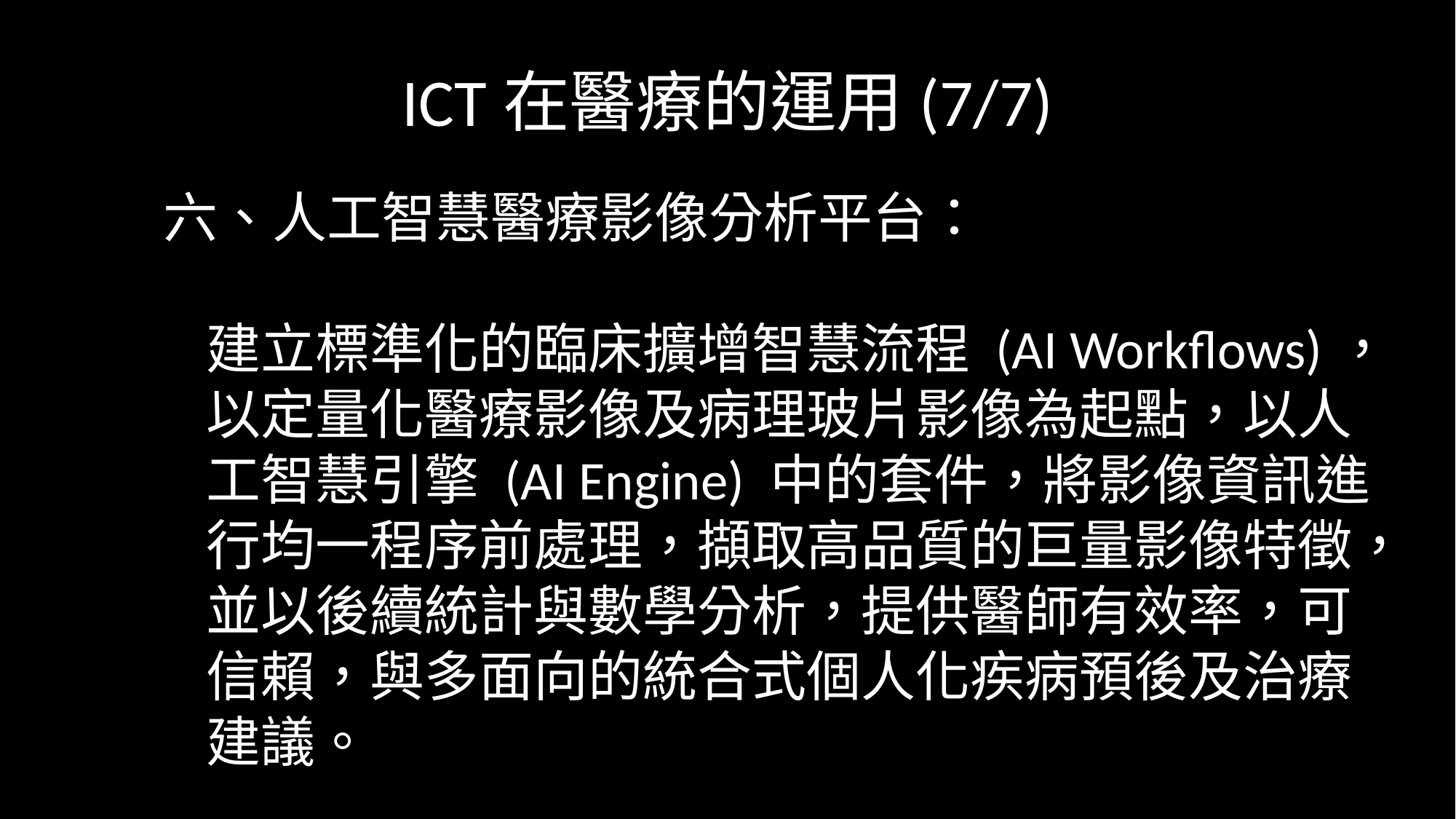

# ICT在醫療的運用(7/7)
六、人工智慧醫療影像分析平台：

建立標準化的臨床擴增智慧流程 (AI Workflows)，以定量化醫療影像及病理玻片影像為起點，以人工智慧引擎 (AI Engine) 中的套件，將影像資訊進行均一程序前處理，擷取高品質的巨量影像特徵，並以後續統計與數學分析，提供醫師有效率，可信賴，與多面向的統合式個人化疾病預後及治療建議。